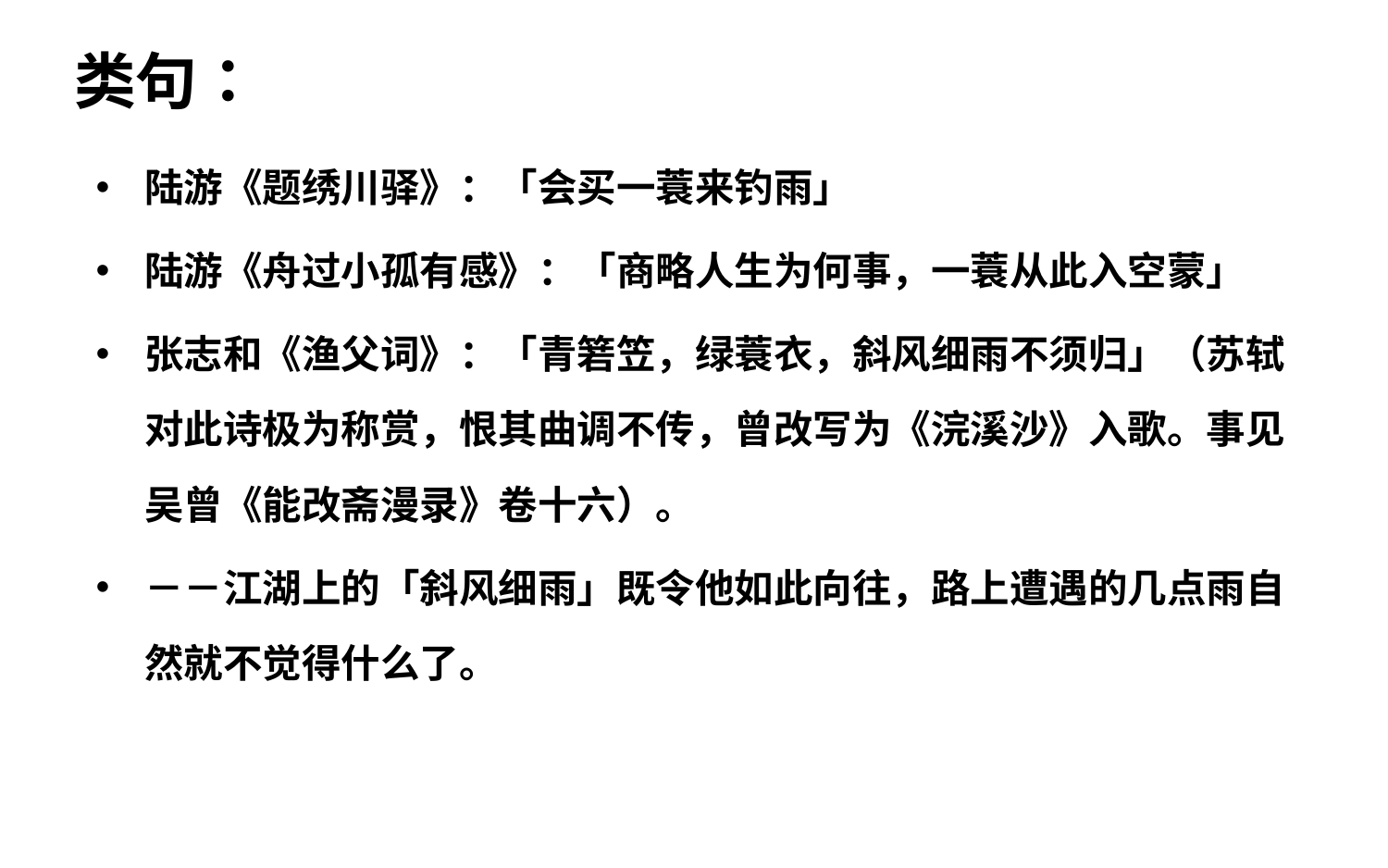

# 类句：
陆游《题绣川驿》：「会买一蓑来钓雨」
陆游《舟过小孤有感》：「商略人生为何事，一蓑从此入空蒙」
张志和《渔父词》：「青箬笠，绿蓑衣，斜风细雨不须归」（苏轼对此诗极为称赏，恨其曲调不传，曾改写为《浣溪沙》入歌。事见吴曾《能改斋漫录》卷十六）。
－－江湖上的「斜风细雨」既令他如此向往，路上遭遇的几点雨自然就不觉得什么了。